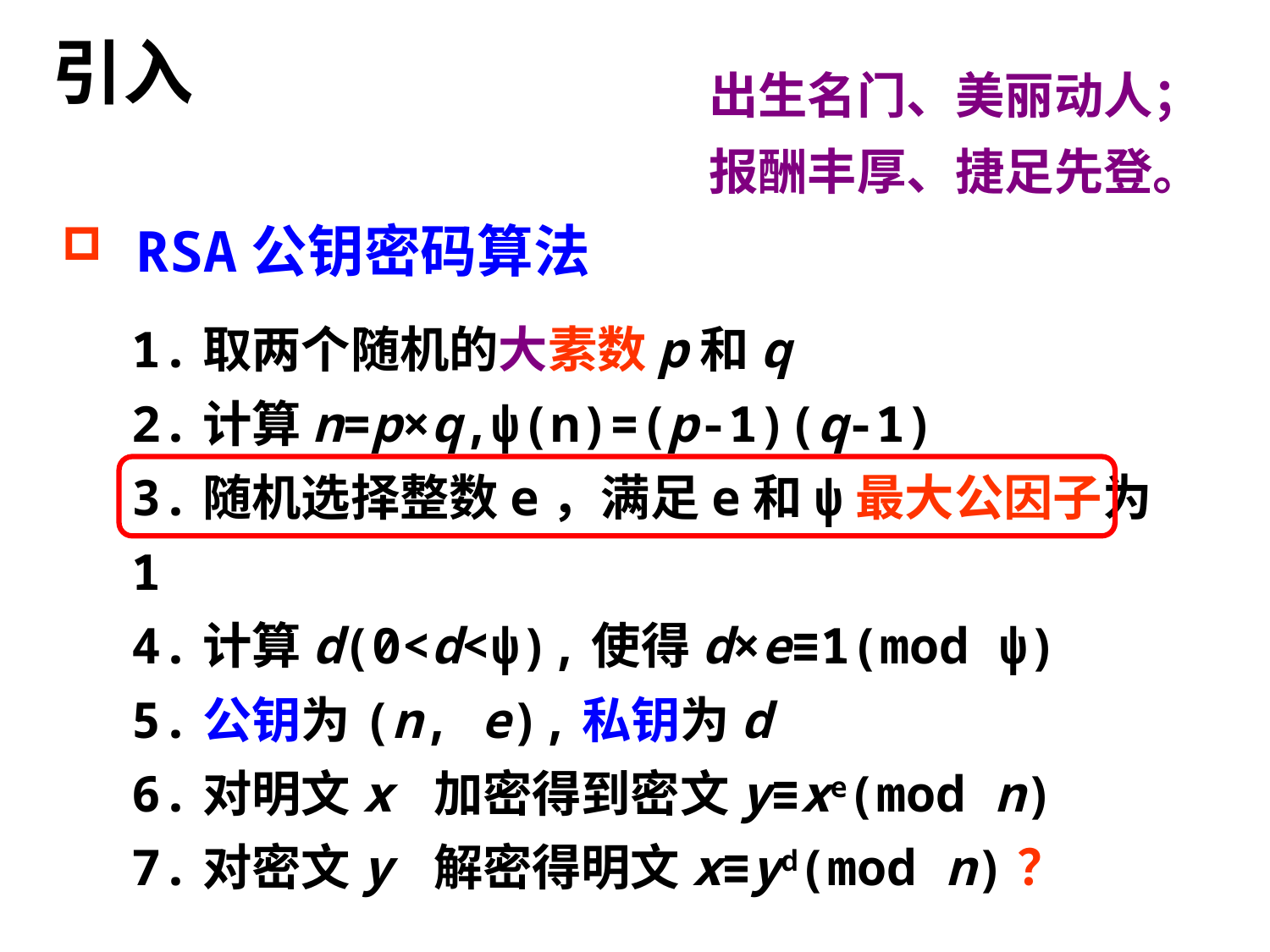

# 引入
出生名门、美丽动人；
报酬丰厚、捷足先登。
RSA公钥密码算法
1.取两个随机的大素数p和q
2.计算n=p×q,ψ(n)=(p-1)(q-1)
3.随机选择整数e，满足e和ψ最大公因子为1
4.计算d(0<d<ψ),使得d×e≡1(mod ψ)
5.公钥为(n, e),私钥为d
6.对明文x 加密得到密文y≡xe(mod n)
7.对密文y 解密得明文x≡yd(mod n)？

8